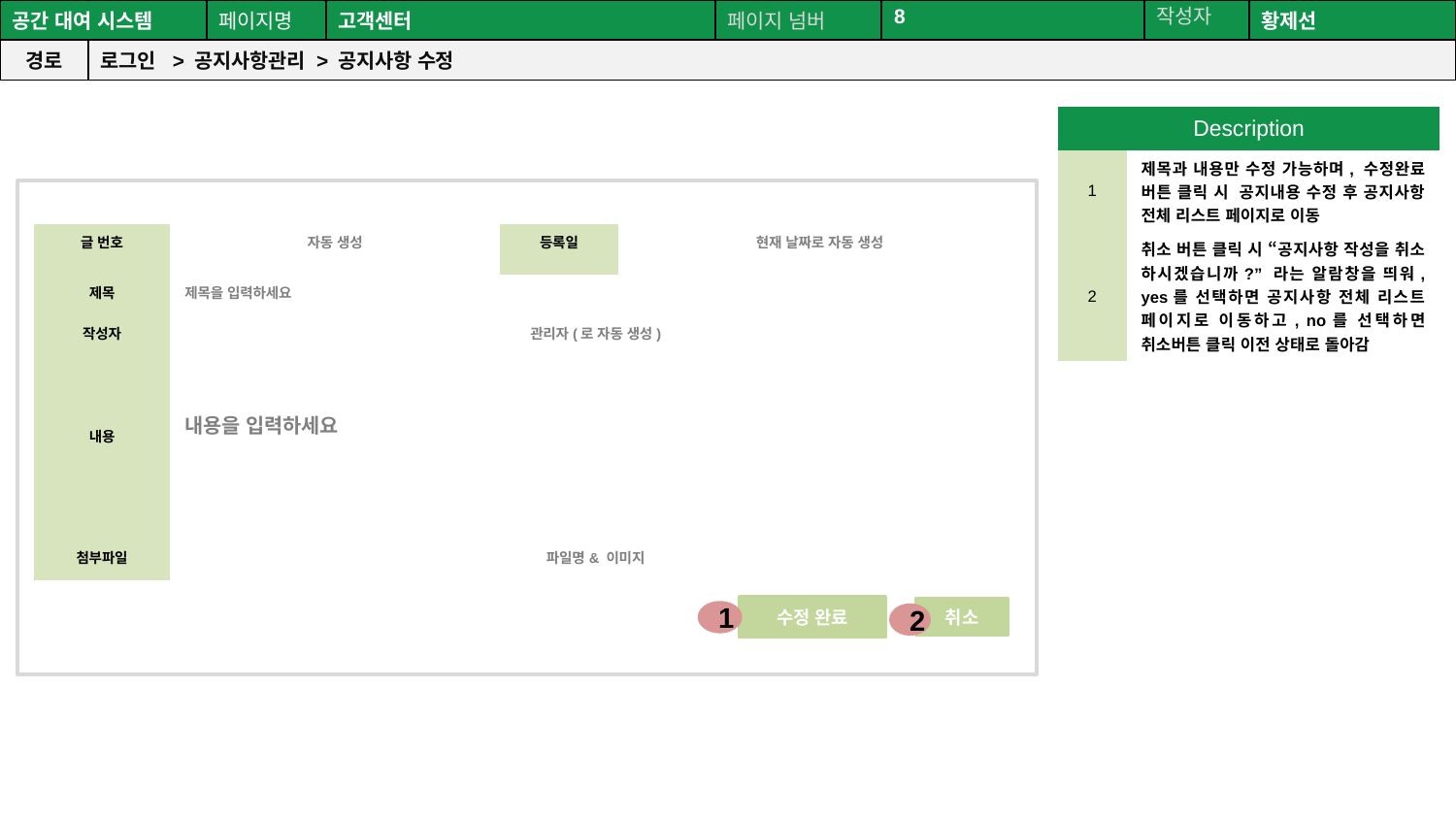

공간(오피스) 대여 시스템
| 공간 대여 시스템 |  | 페이지명 | 고객센터 | 페이지 넘버 | 8 | 작성자 | 황제선 |
| --- | --- | --- | --- | --- | --- | --- | --- |
| 경로 | 로그인 > 공지사항관리 > 공지사항 수정 |  |  |  |  |  |  |
| Description |  |
| --- | --- |
| 1 | 제목과 내용만 수정 가능하며, 수정완료 버튼 클릭 시 공지내용 수정 후 공지사항 전체 리스트 페이지로 이동 |
| 2 | 취소 버튼 클릭 시 “공지사항 작성을 취소 하시겠습니까?” 라는 알람창을 띄워, yes를 선택하면 공지사항 전체 리스트 페이지로 이동하고, no를 선택하면 취소버튼 클릭 이전 상태로 돌아감 |

| 글 번호 | 자동 생성 | 등록일 | 현재 날짜로 자동 생성 |
| --- | --- | --- | --- |
| 제목 | 제목을 입력하세요 |  |  |
| 작성자 | 관리자(로 자동 생성) |  |  |
| 내용 | 내용을 입력하세요 |  |  |
| 첨부파일 | 파일명& 이미지 |  |  |
수정 완료
취소
1
2